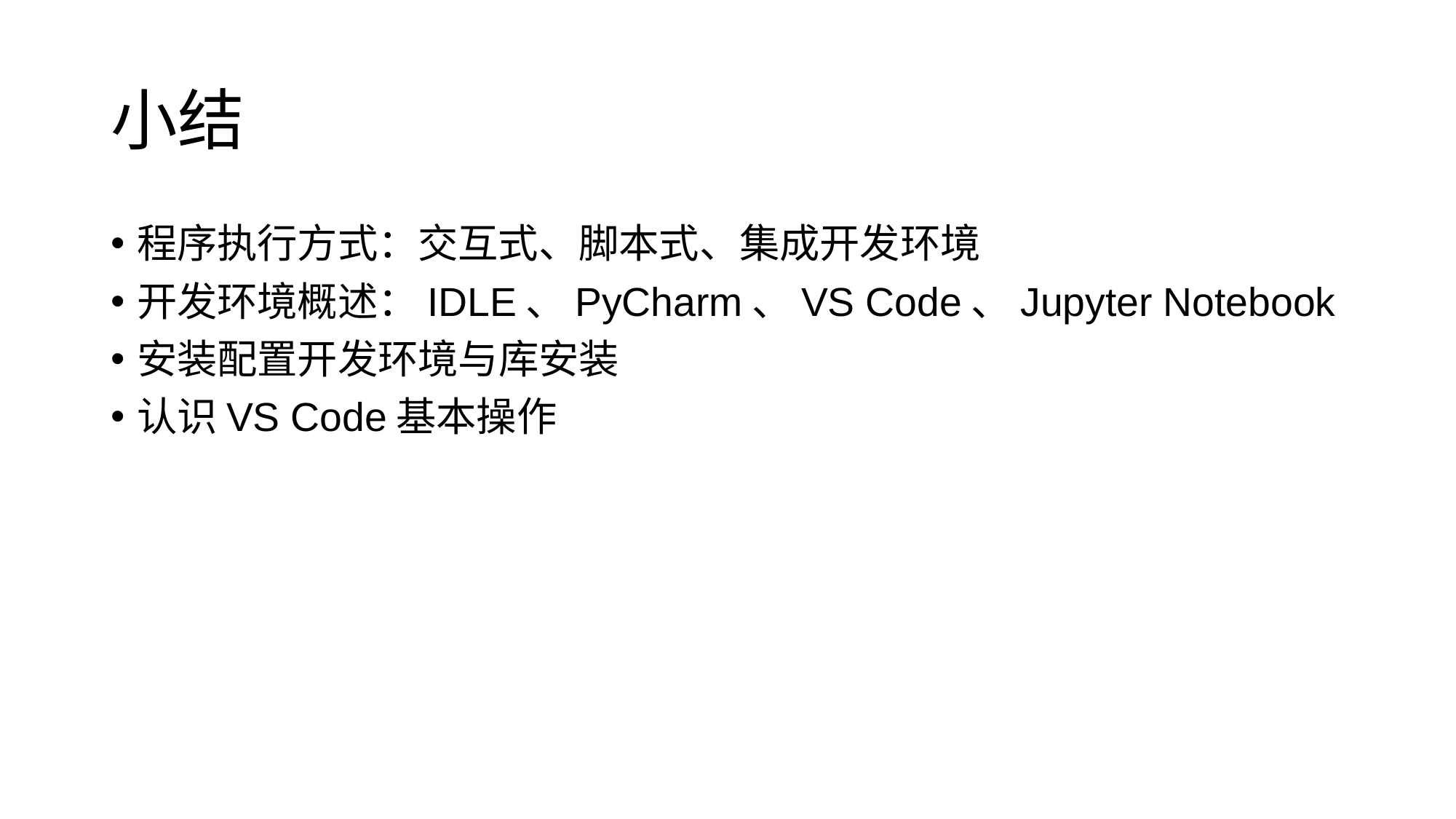

# 小结
程序执行方式：交互式、脚本式、集成开发环境
开发环境概述：IDLE、PyCharm、VS Code、Jupyter Notebook
安装配置开发环境与库安装
认识VS Code基本操作